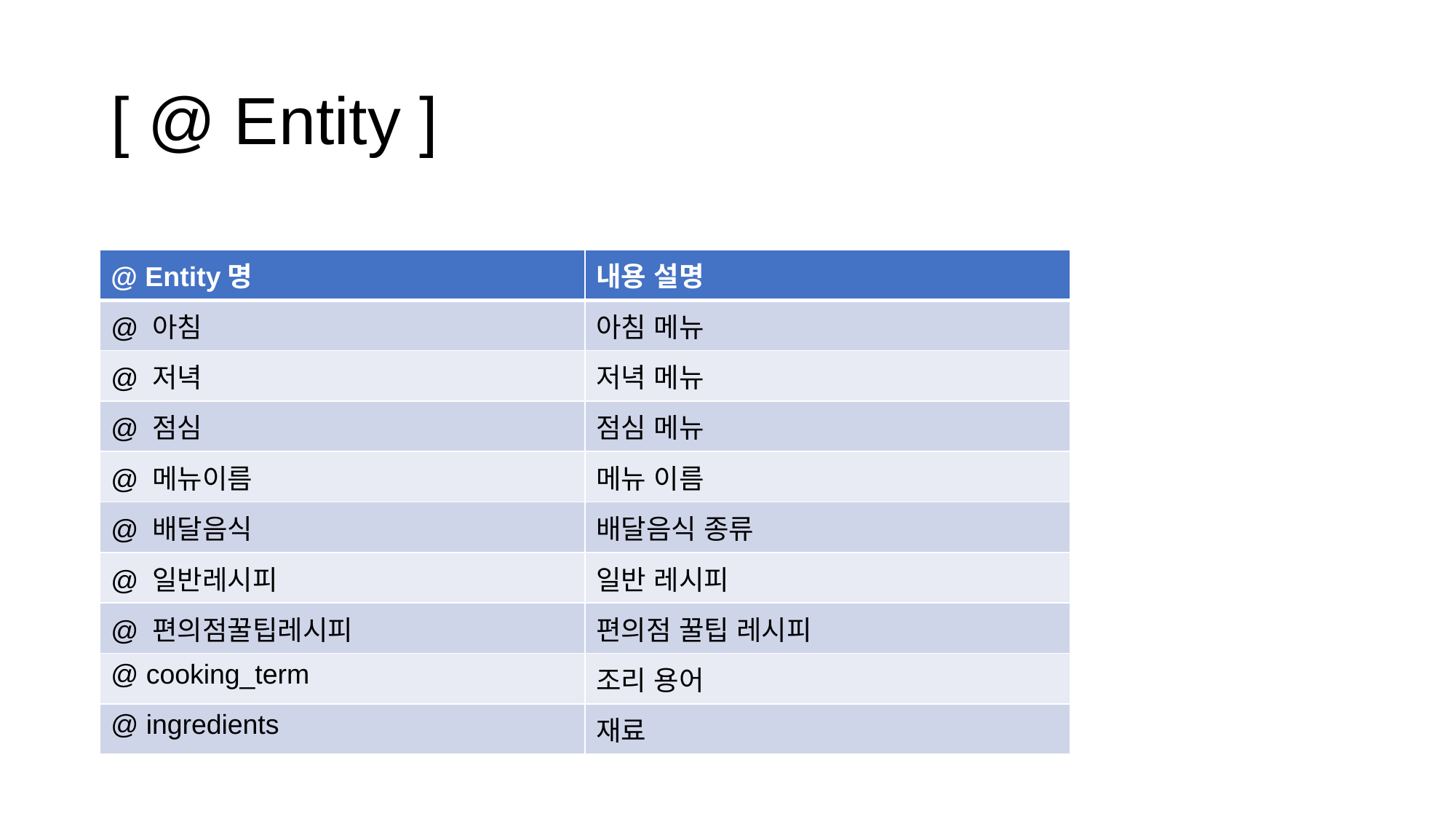

# [ @ Entity ]
| @ Entity명 | 내용 설명 |
| --- | --- |
| @ 아침 | 아침 메뉴 |
| @ 저녁 | 저녁 메뉴 |
| @ 점심 | 점심 메뉴 |
| @ 메뉴이름 | 메뉴 이름 |
| @ 배달음식 | 배달음식 종류 |
| @ 일반레시피 | 일반 레시피 |
| @ 편의점꿀팁레시피 | 편의점 꿀팁 레시피 |
| @ cooking\_term | 조리 용어 |
| @ ingredients | 재료 |